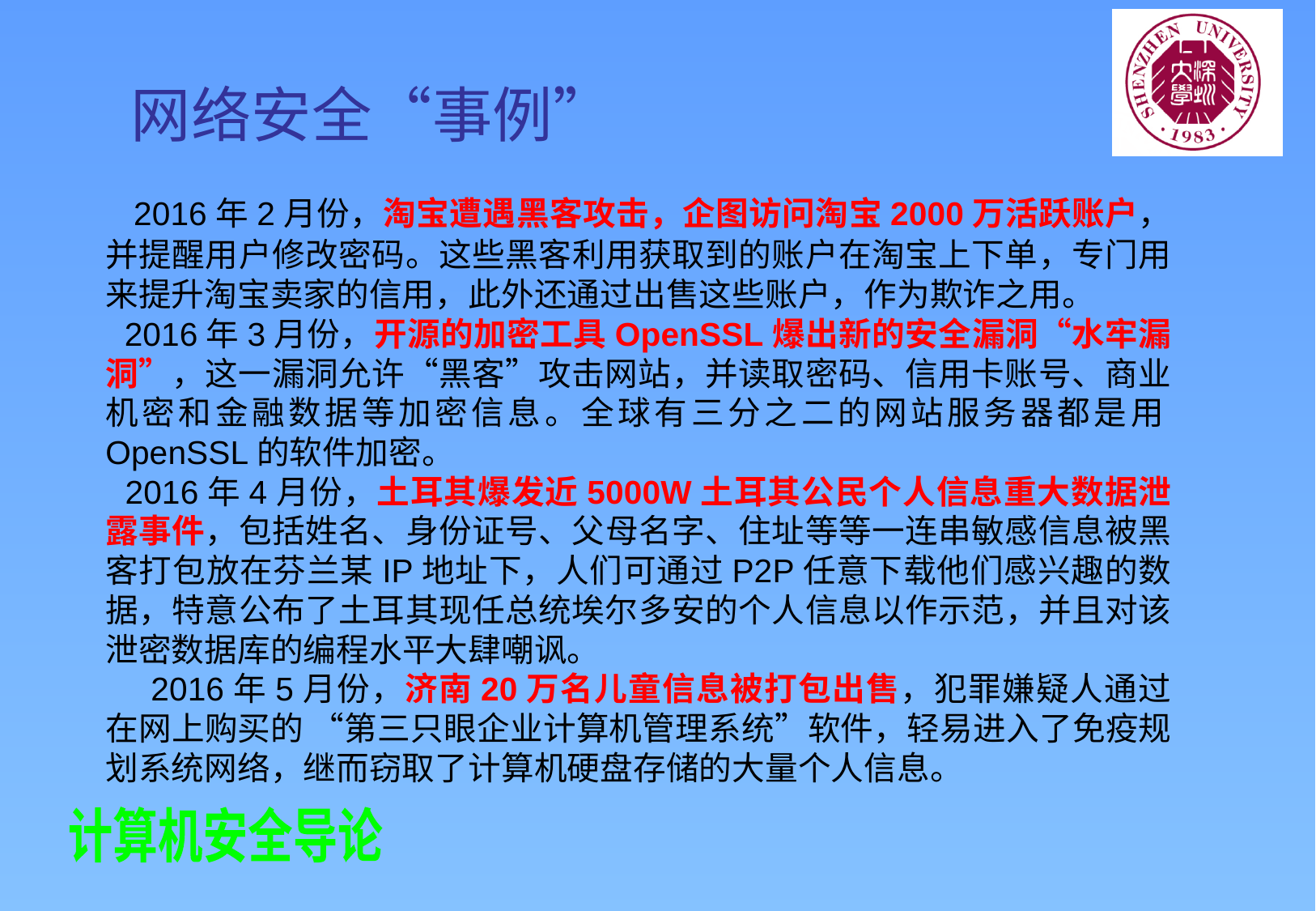

网络安全“事例”
  2016年2月份，淘宝遭遇黑客攻击，企图访问淘宝2000万活跃账户，并提醒用户修改密码。这些黑客利用获取到的账户在淘宝上下单，专门用来提升淘宝卖家的信用，此外还通过出售这些账户，作为欺诈之用。
  2016年3月份，开源的加密工具OpenSSL爆出新的安全漏洞“水牢漏洞”，这一漏洞允许“黑客”攻击网站，并读取密码、信用卡账号、商业机密和金融数据等加密信息。全球有三分之二的网站服务器都是用OpenSSL的软件加密。
  2016年4月份，土耳其爆发近5000W土耳其公民个人信息重大数据泄露事件，包括姓名、身份证号、父母名字、住址等等一连串敏感信息被黑客打包放在芬兰某IP地址下，人们可通过P2P任意下载他们感兴趣的数据，特意公布了土耳其现任总统埃尔多安的个人信息以作示范，并且对该泄密数据库的编程水平大肆嘲讽。
    2016年5月份，济南20万名儿童信息被打包出售，犯罪嫌疑人通过在网上购买的 “第三只眼企业计算机管理系统”软件，轻易进入了免疫规划系统网络，继而窃取了计算机硬盘存储的大量个人信息。